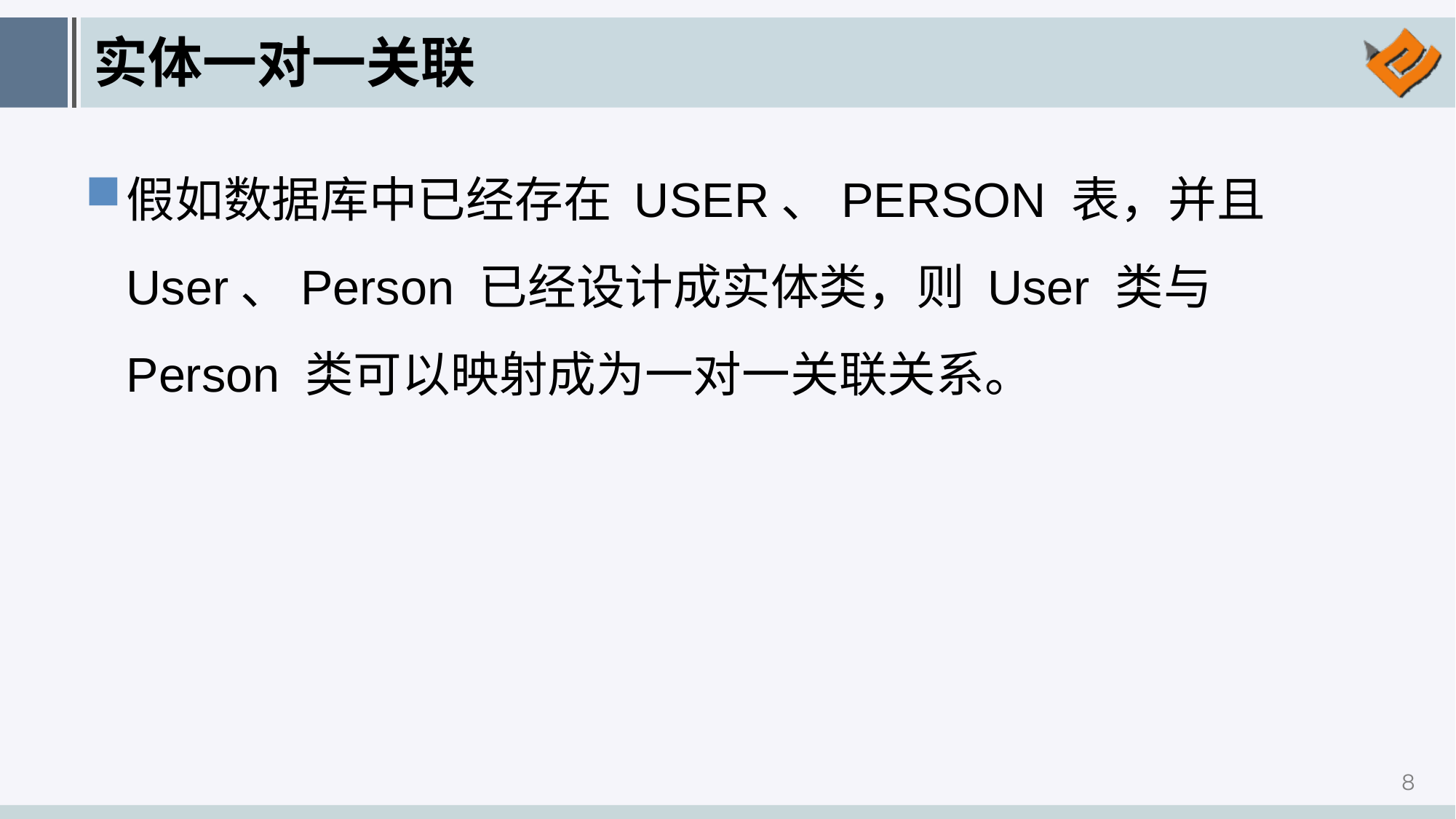

# 实体一对一关联
假如数据库中已经存在 USER、PERSON 表，并且 User、Person 已经设计成实体类，则 User 类与 Person 类可以映射成为一对一关联关系。